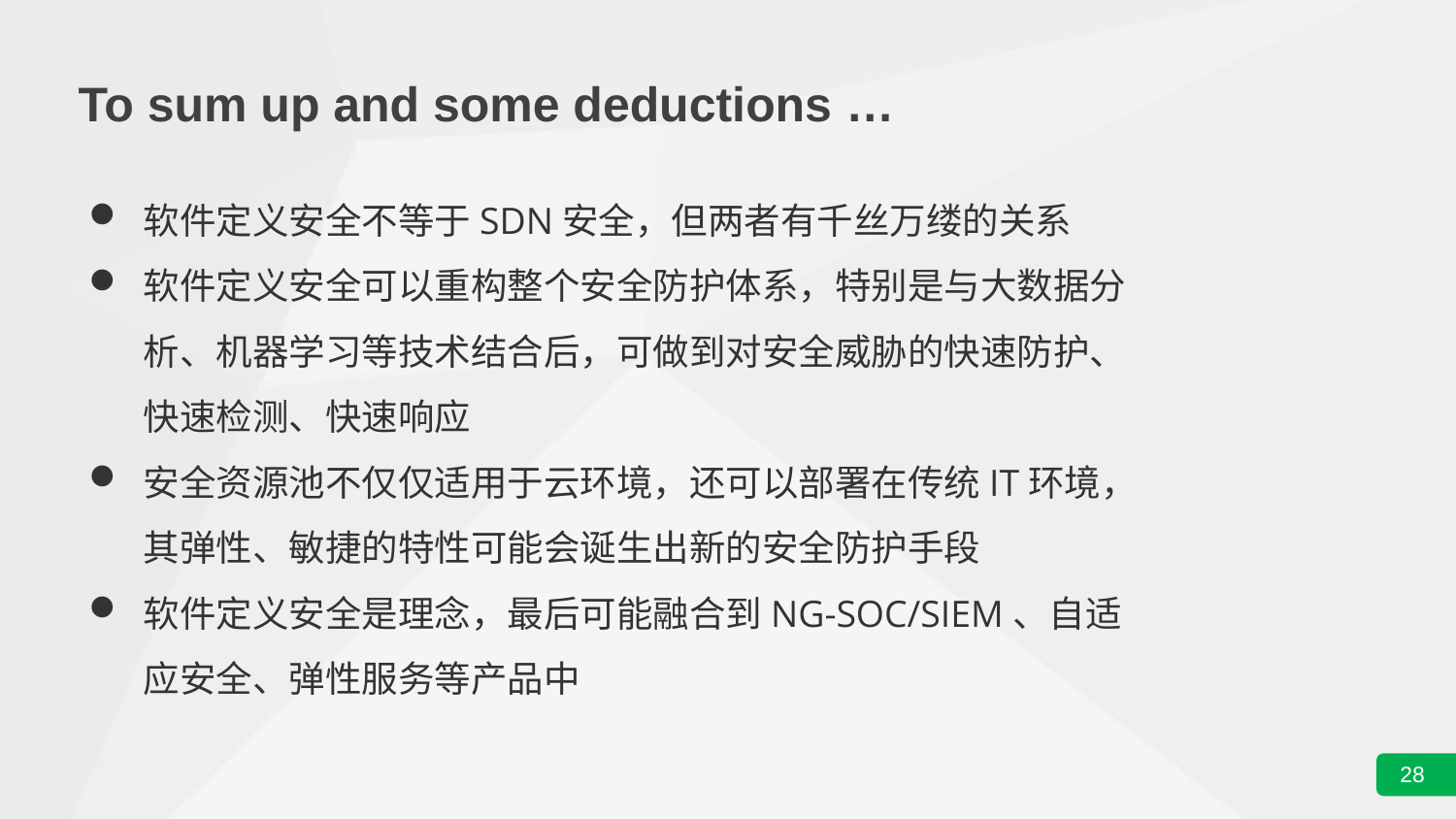

# To sum up and some deductions …
软件定义安全不等于SDN安全，但两者有千丝万缕的关系
软件定义安全可以重构整个安全防护体系，特别是与大数据分析、机器学习等技术结合后，可做到对安全威胁的快速防护、快速检测、快速响应
安全资源池不仅仅适用于云环境，还可以部署在传统IT环境，其弹性、敏捷的特性可能会诞生出新的安全防护手段
软件定义安全是理念，最后可能融合到NG-SOC/SIEM、自适应安全、弹性服务等产品中